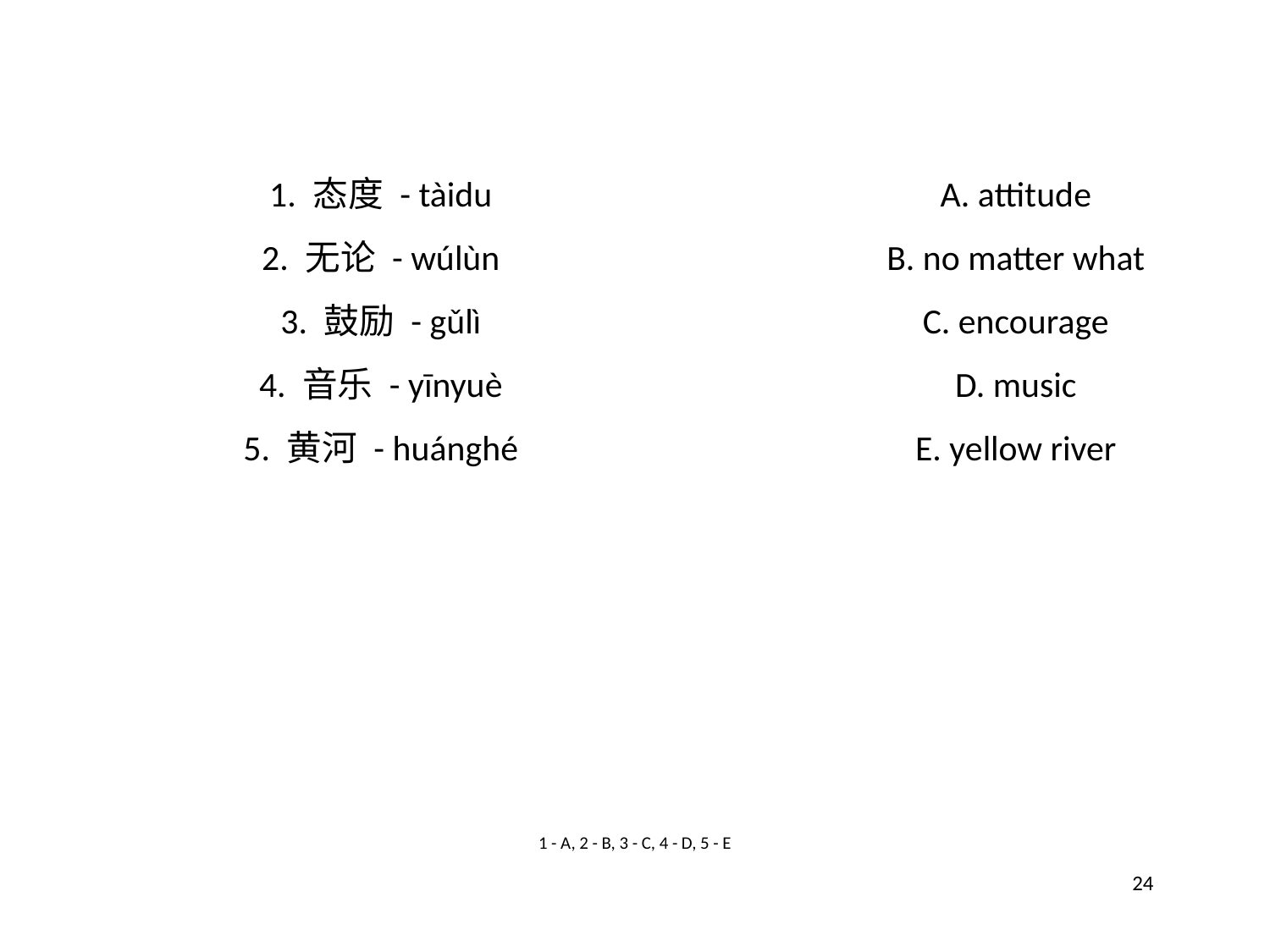

1. 态度 - tàidu

A. attitude

2. 无论 - wúlùn

B. no matter what

3. 鼓励 - gǔlì

C. encourage

4. 音乐 - yīnyuè

D. music

5. 黄河 - huánghé

E. yellow river
1 - A, 2 - B, 3 - C, 4 - D, 5 - E

24